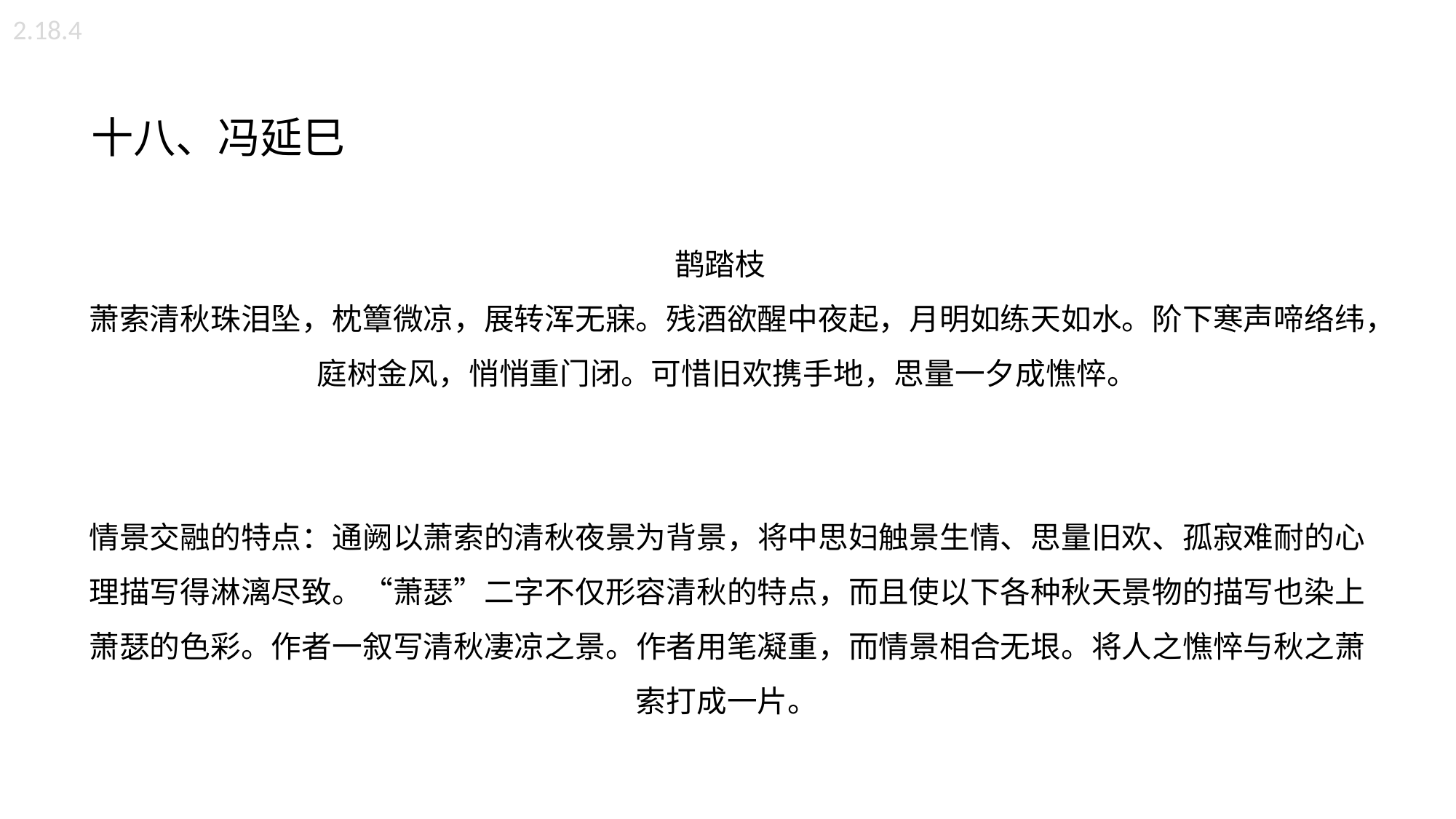

2.18.4
 十八、冯延巳

鹊踏枝
萧索清秋珠泪坠，枕簟微凉，展转浑无寐。残酒欲醒中夜起，月明如练天如水。阶下寒声啼络纬，庭树金风，悄悄重门闭。可惜旧欢携手地，思量一夕成憔悴。

情景交融的特点：通阙以萧索的清秋夜景为背景，将中思妇触景生情、思量旧欢、孤寂难耐的心理描写得淋漓尽致。“萧瑟”二字不仅形容清秋的特点，而且使以下各种秋天景物的描写也染上萧瑟的色彩。作者一叙写清秋凄凉之景。作者用笔凝重，而情景相合无垠。将人之憔悴与秋之萧索打成一片。